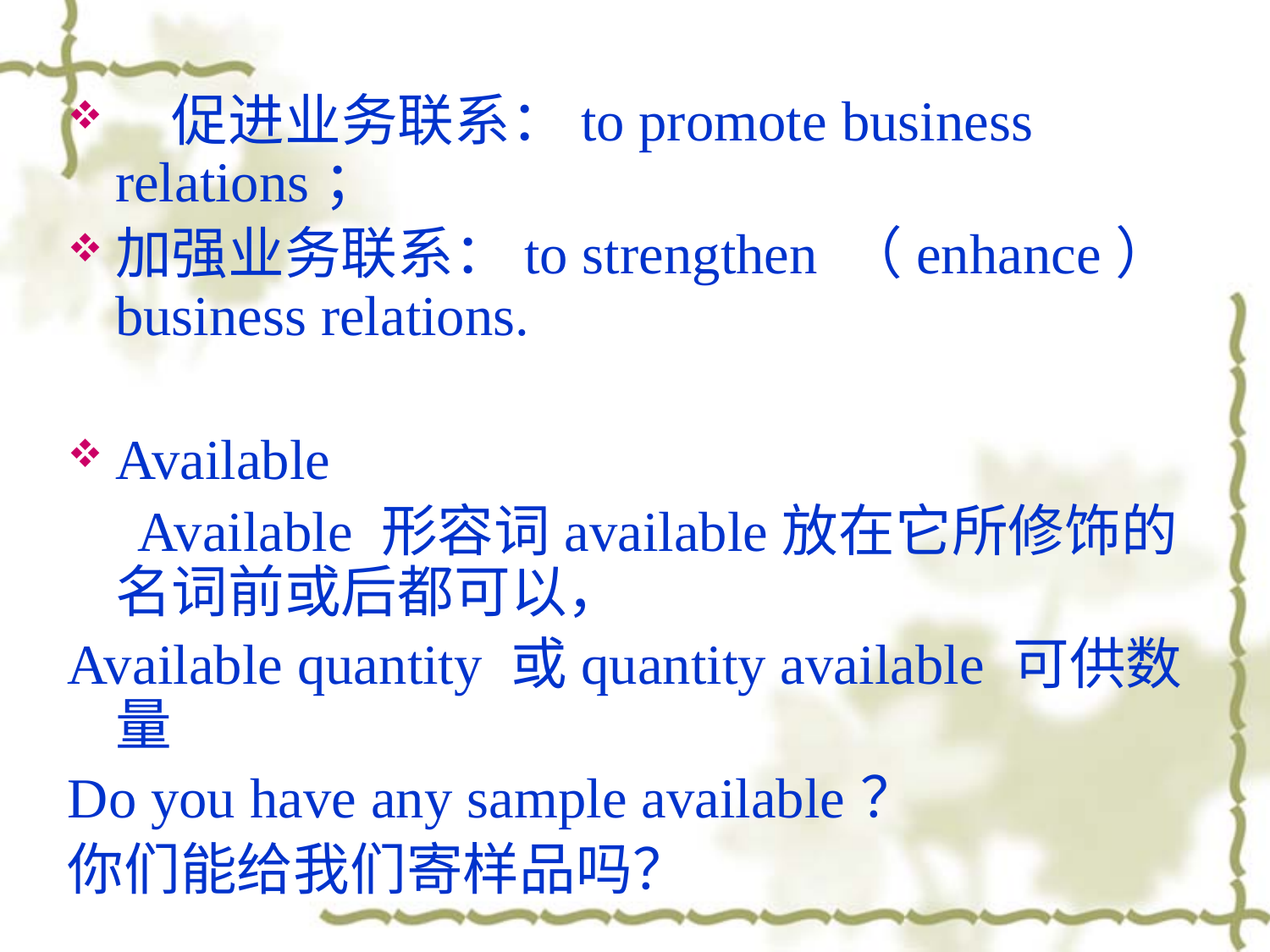

促进业务联系：to promote business relations；
加强业务联系：to strengthen （enhance） business relations.

Available
　Available 形容词available放在它所修饰的名词前或后都可以，
Available quantity 或quantity available 可供数量
Do you have any sample available？
你们能给我们寄样品吗？